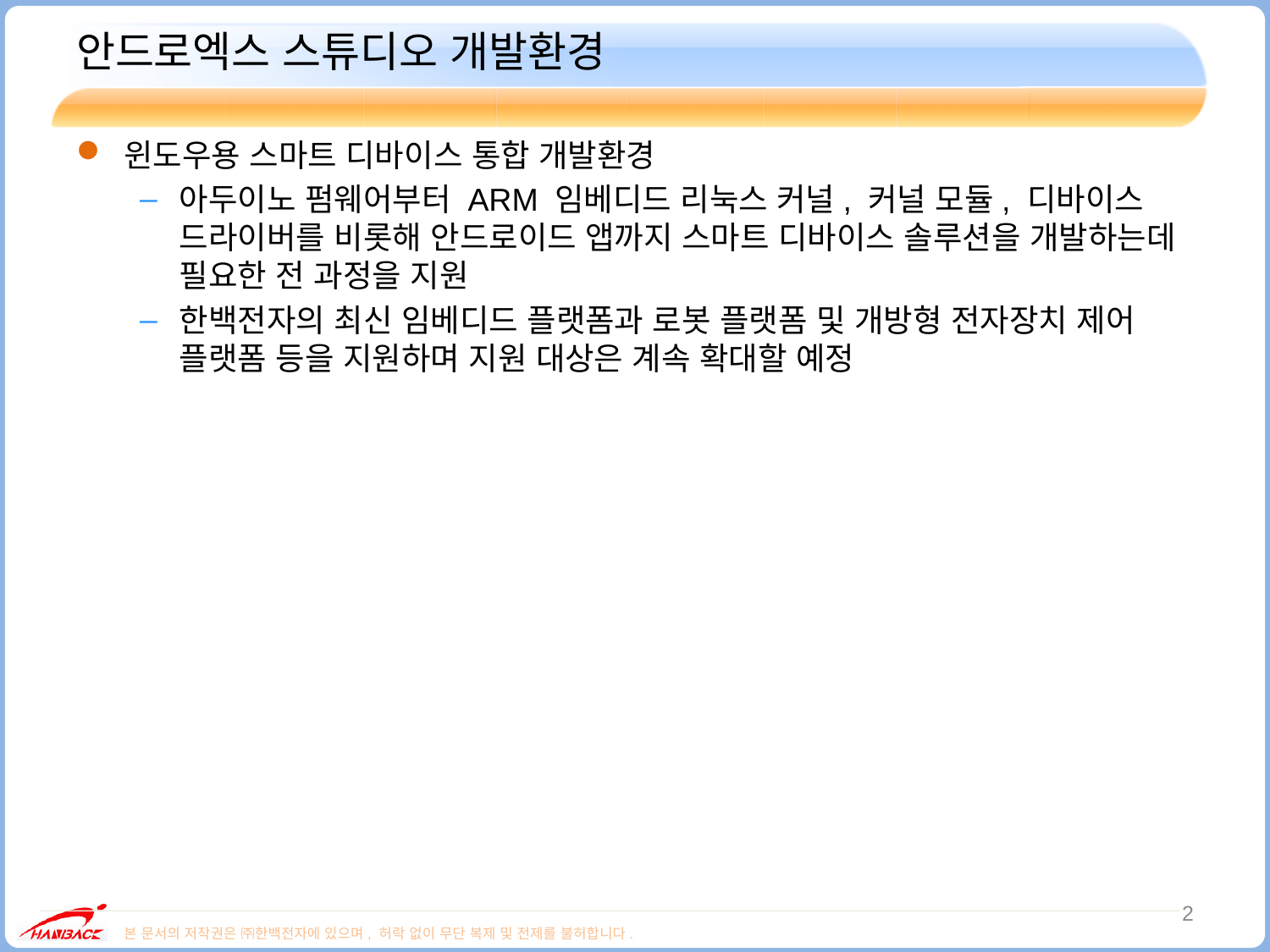

# 안드로엑스 스튜디오 개발환경
윈도우용 스마트 디바이스 통합 개발환경
아두이노 펌웨어부터 ARM 임베디드 리눅스 커널, 커널 모듈, 디바이스 드라이버를 비롯해 안드로이드 앱까지 스마트 디바이스 솔루션을 개발하는데 필요한 전 과정을 지원
한백전자의 최신 임베디드 플랫폼과 로봇 플랫폼 및 개방형 전자장치 제어 플랫폼 등을 지원하며 지원 대상은 계속 확대할 예정

2